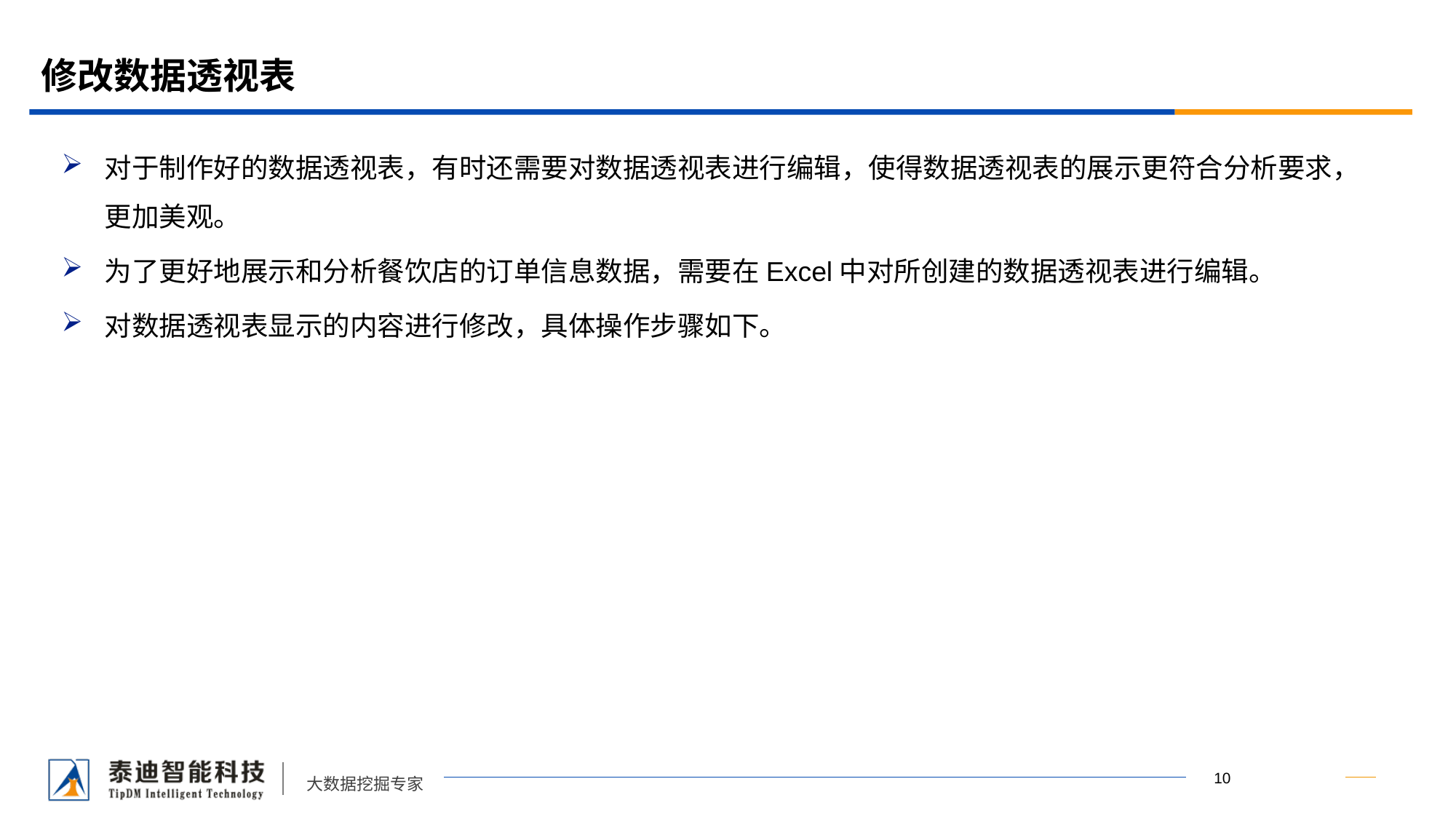

# 修改数据透视表
对于制作好的数据透视表，有时还需要对数据透视表进行编辑，使得数据透视表的展示更符合分析要求，更加美观。
为了更好地展示和分析餐饮店的订单信息数据，需要在Excel中对所创建的数据透视表进行编辑。
对数据透视表显示的内容进行修改，具体操作步骤如下。